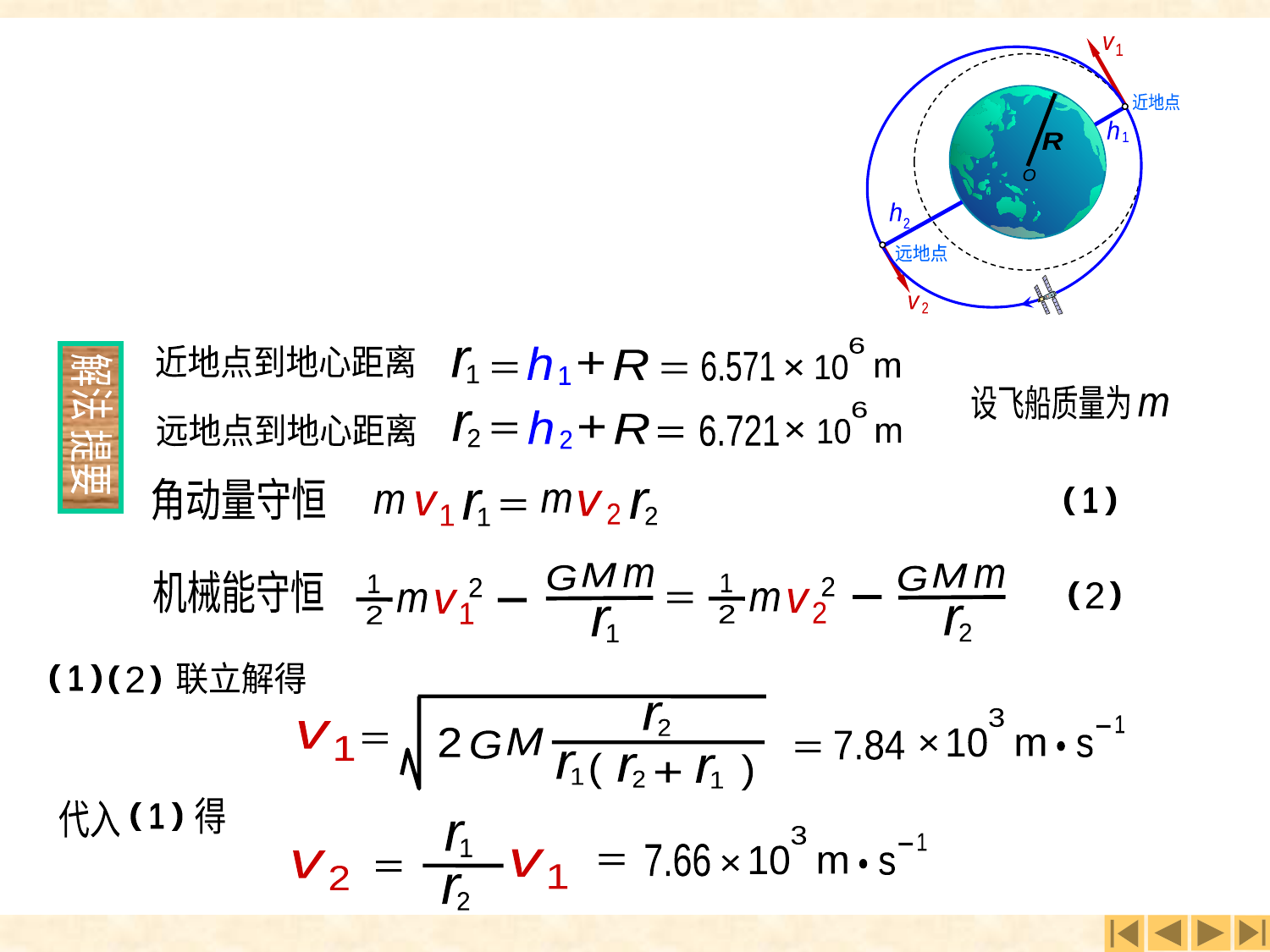

例
v

1

近地点

h
1
R
O

h
2

远地点

v
2

6

解法
提要
近地点到地心距离
h
1
r
1
R
6.571
+
10
m
×
=
=
设飞船质量为
m
6
h
r
2
远地点到地心距离
R
6.721
+
10
×
=
m
=
2
角动量守恒
(
(
1
r
2
m
r
1
m
v
2
v
1
=
M
m
G
M
m
G
机械能守恒
1

2
1

2
2
2
(
(
2
m
v
m
v
1
=

2
r
r
1
2
联立解得
(
(
1
(
(
2

r
2

r
1
(
r
2
(
r
1
+
3
1

m
s

v
1
2
M
G
10
7.84
=
×
=
得
代入
(
(
1
r
1
v
1

r
2
3
1

m
s

7.66
10
=
×
v
2
=